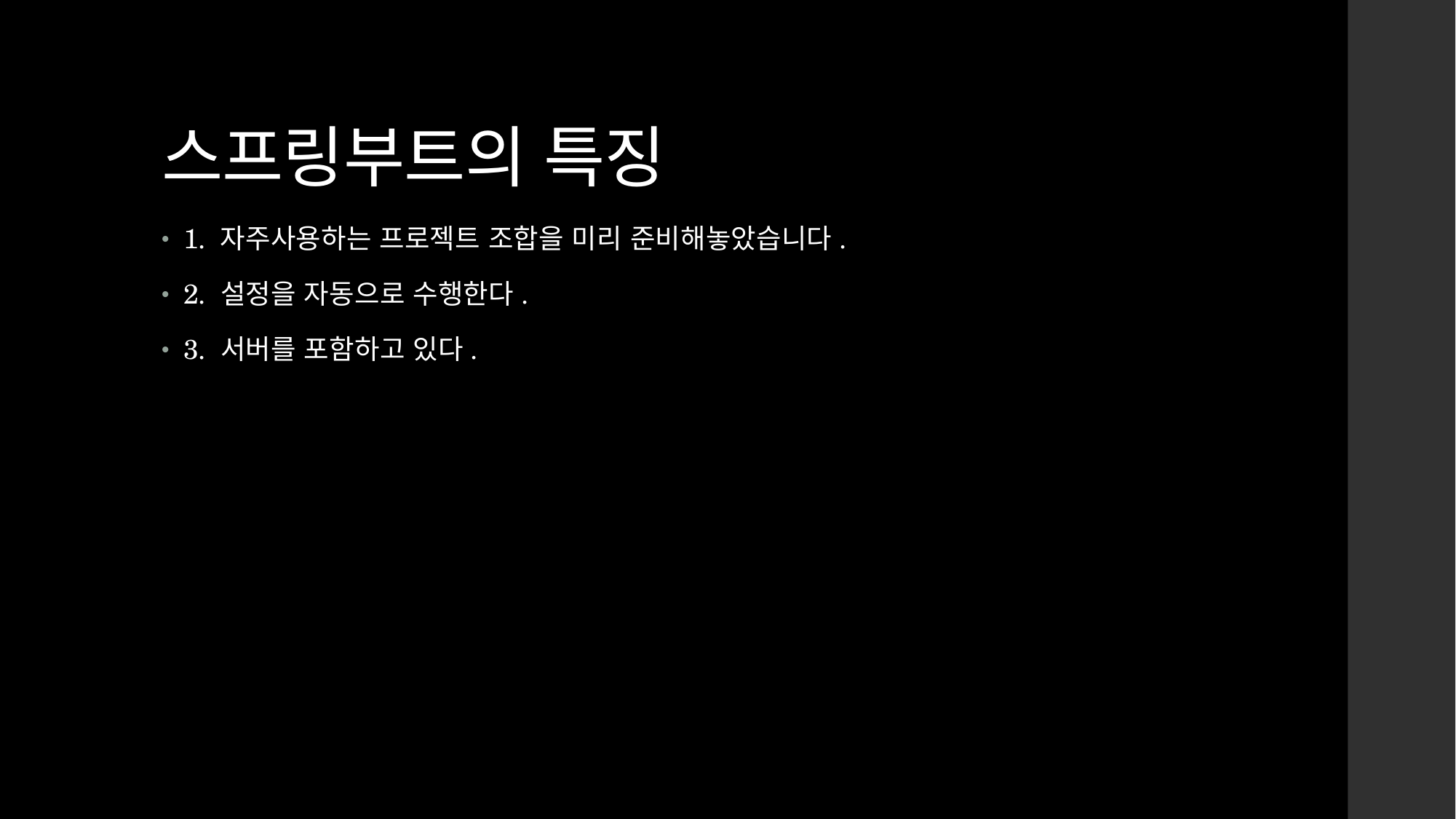

# 스프링부트의 특징
1. 자주사용하는 프로젝트 조합을 미리 준비해놓았습니다.
2. 설정을 자동으로 수행한다.
3. 서버를 포함하고 있다.